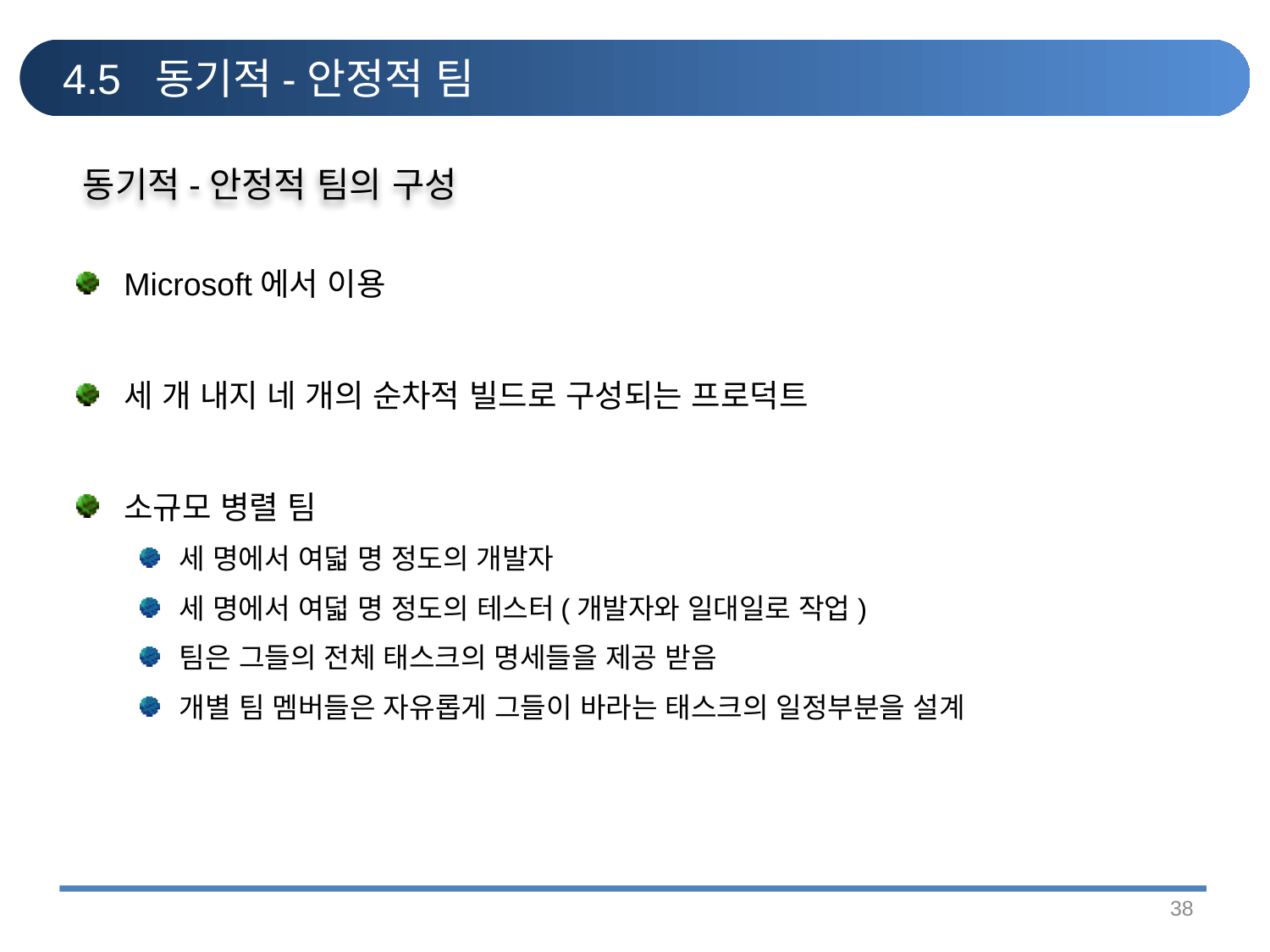

# 4.5  동기적-안정적 팀
동기적-안정적 팀의 구성
Microsoft에서 이용

세 개 내지 네 개의 순차적 빌드로 구성되는 프로덕트

소규모 병렬 팀
세 명에서 여덟 명 정도의 개발자
세 명에서 여덟 명 정도의 테스터(개발자와 일대일로 작업)
팀은 그들의 전체 태스크의 명세들을 제공 받음
개별 팀 멤버들은 자유롭게 그들이 바라는 태스크의 일정부분을 설계

38